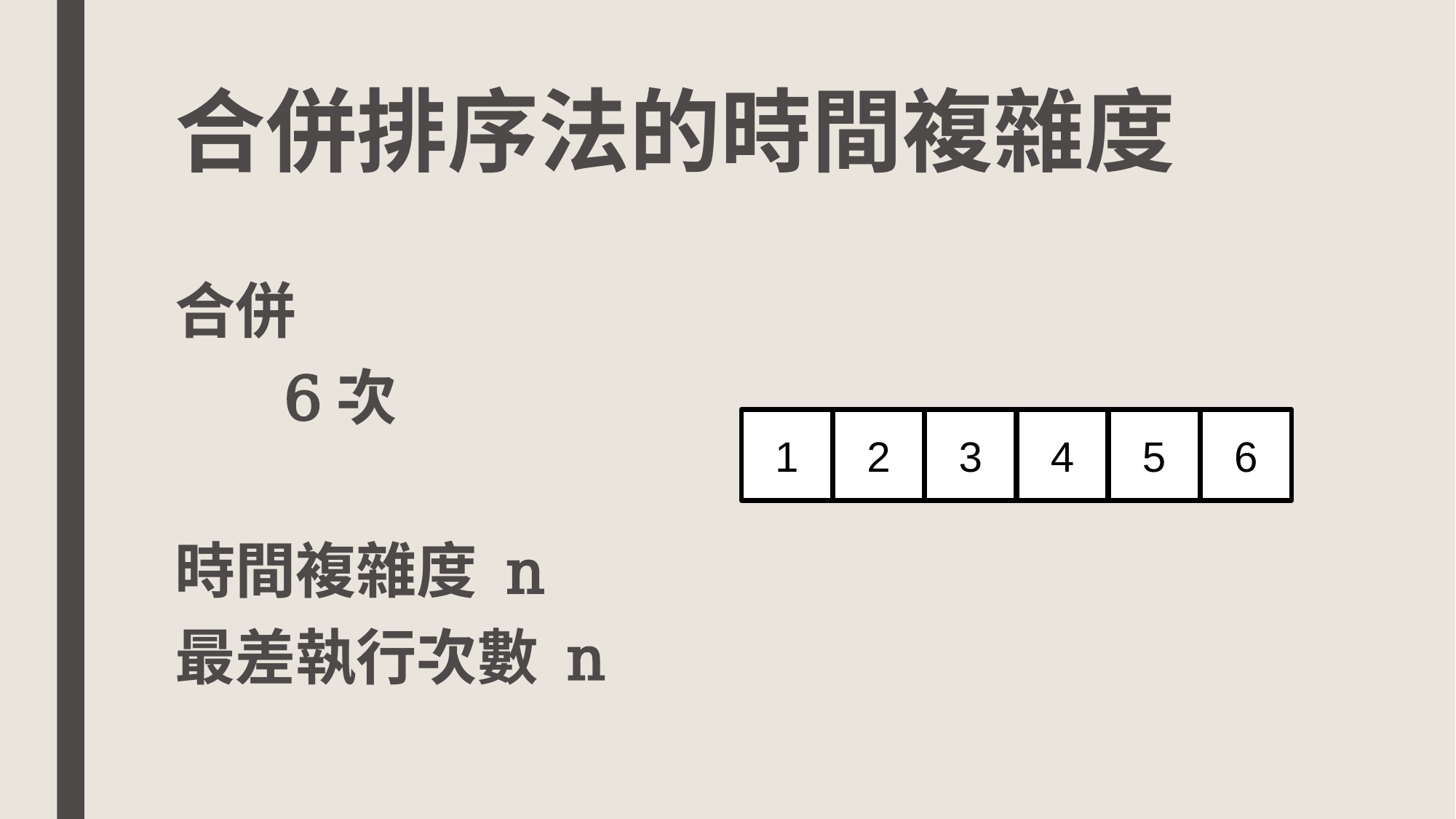

# 合併排序法的時間複雜度
合併
	6次

時間複雜度 n
最差執行次數 n
1
2
3
4
5
6